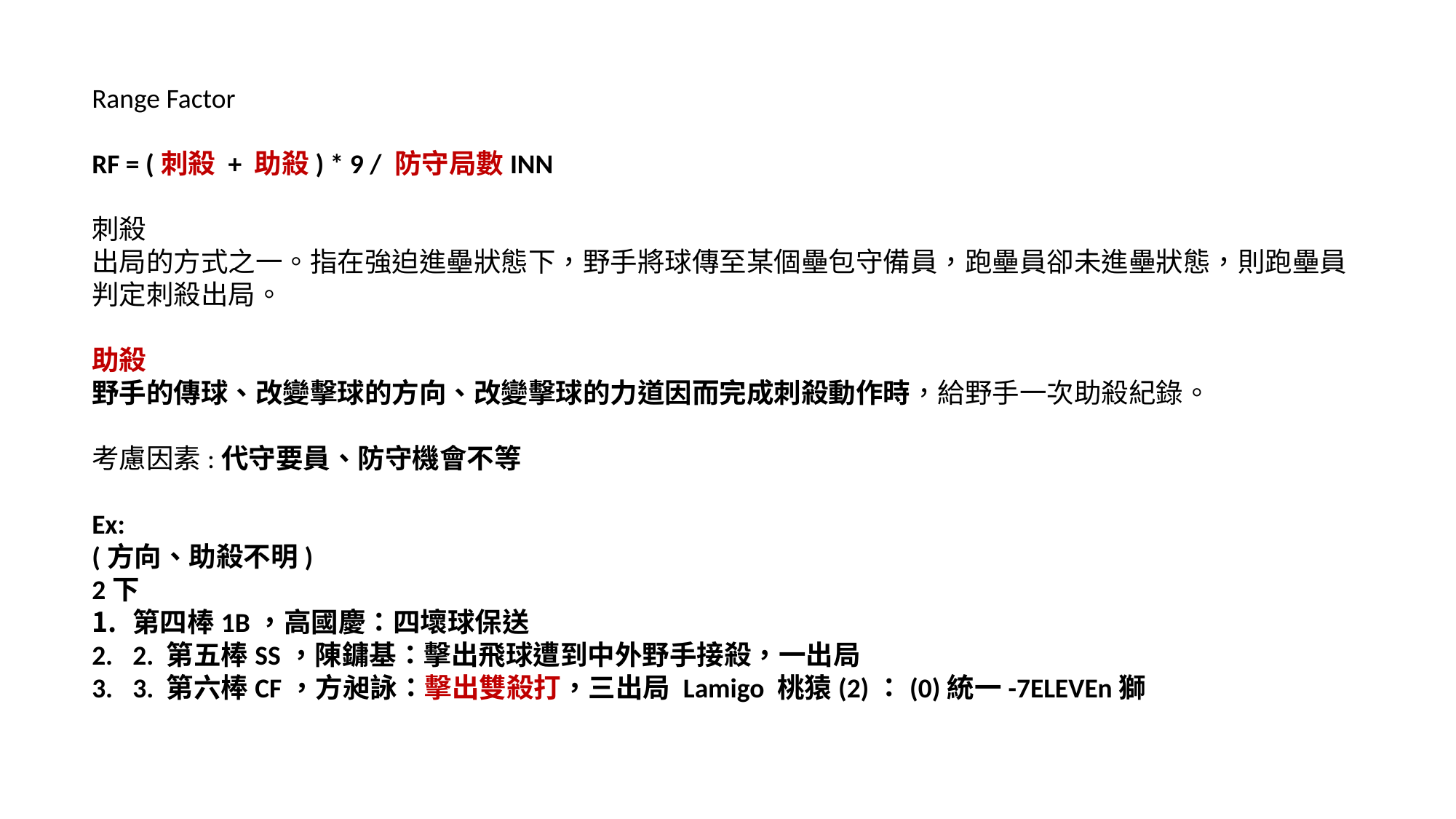

Range Factor

RF = (刺殺 + 助殺) * 9 / 防守局數INN

刺殺
出局的方式之一。指在強迫進壘狀態下，野手將球傳至某個壘包守備員，跑壘員卻未進壘狀態，則跑壘員判定刺殺出局。

助殺
野手的傳球、改變擊球的方向、改變擊球的力道因而完成刺殺動作時，給野手一次助殺紀錄。

考慮因素:代守要員、防守機會不等

Ex:
(方向、助殺不明)
2下
第四棒1B，高國慶：四壞球保送
2. 第五棒SS，陳鏞基：擊出飛球遭到中外野手接殺，一出局
3. 第六棒CF，方昶詠：擊出雙殺打，三出局 Lamigo 桃猿(2)：(0)統一-7ELEVEn獅